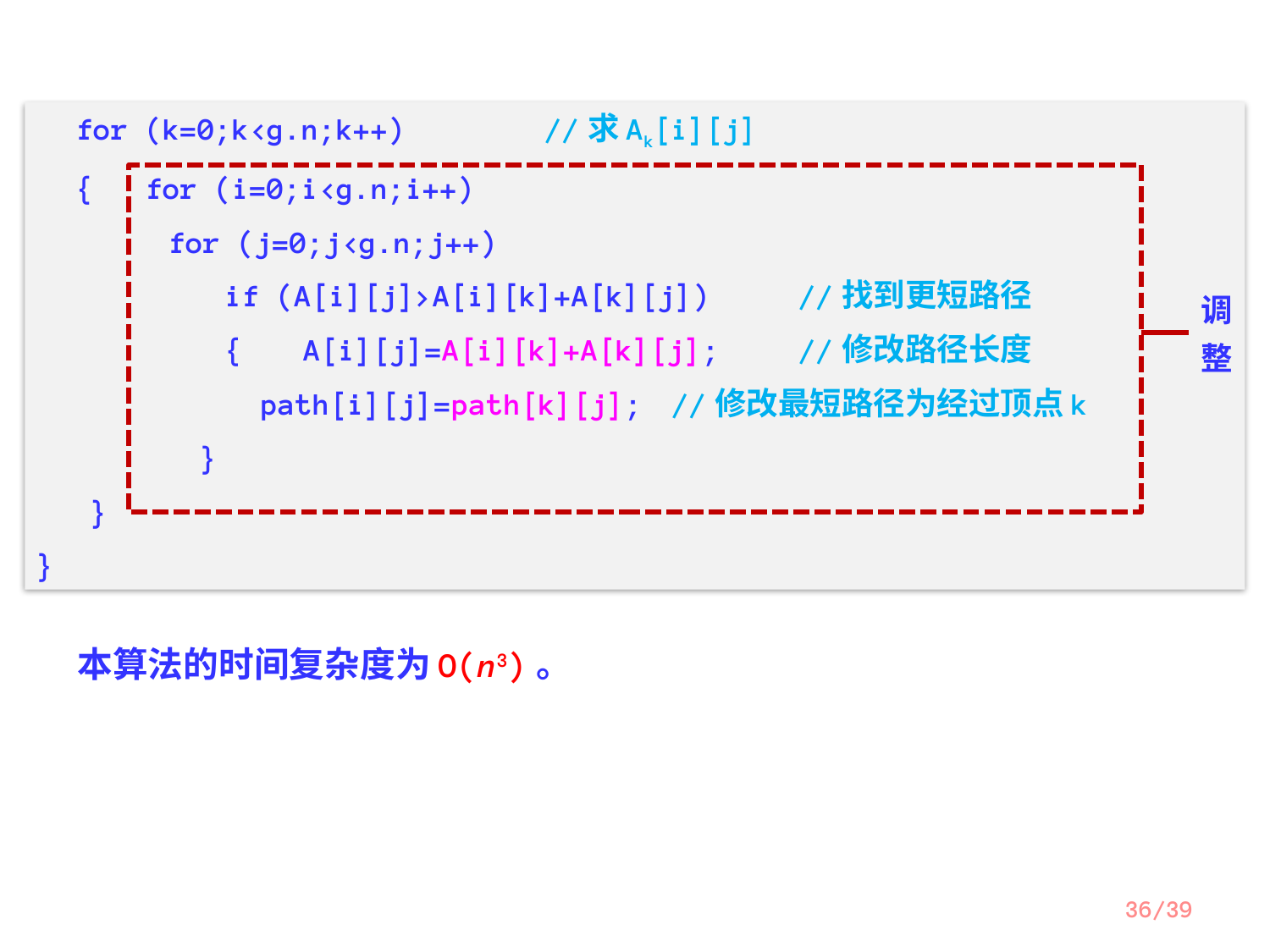

for (k=0;k<g.n;k++)		//求Ak[i][j]
　{   for (i=0;i<g.n;i++)
　　　    for (j=0;j<g.n;j++)
	　   if (A[i][j]>A[i][k]+A[k][j])	//找到更短路径
	　   {　  A[i][j]=A[i][k]+A[k][j];	//修改路径长度
	　        path[i][j]=path[k][j]; 	//修改最短路径为经过顶点k
　　　　    }
　  }
}

调
整
本算法的时间复杂度为O(n3)。
36/39